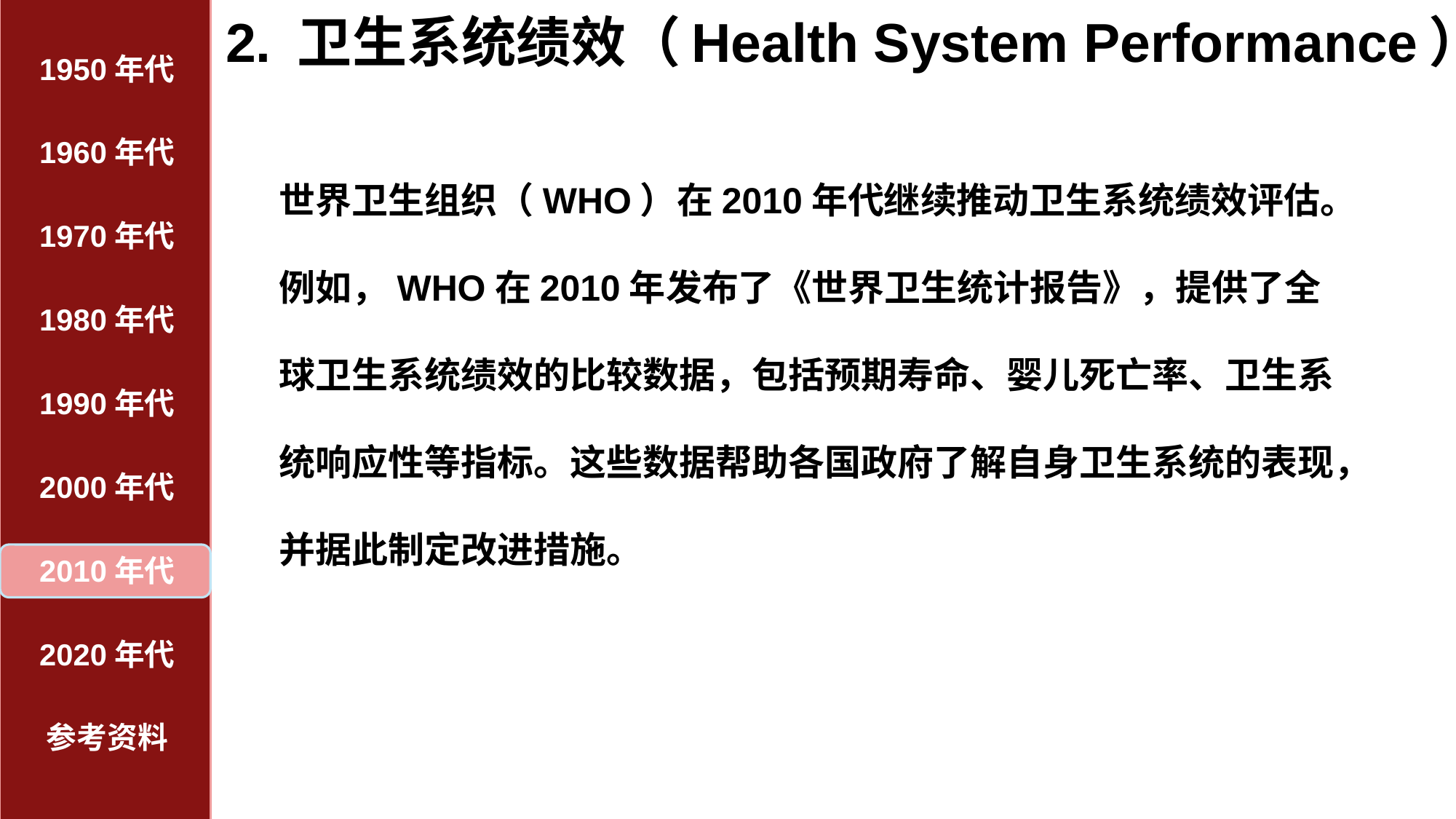

# 2. 卫生系统绩效（Health System Performance）：

1950年代
1960年代
世界卫生组织（WHO）在2010年代继续推动卫生系统绩效评估。例如，WHO在2010年发布了《世界卫生统计报告》，提供了全球卫生系统绩效的比较数据，包括预期寿命、婴儿死亡率、卫生系统响应性等指标。这些数据帮助各国政府了解自身卫生系统的表现，并据此制定改进措施。
1970年代
1980年代

1990年代

2000年代

2010年代
2020年代
参考资料